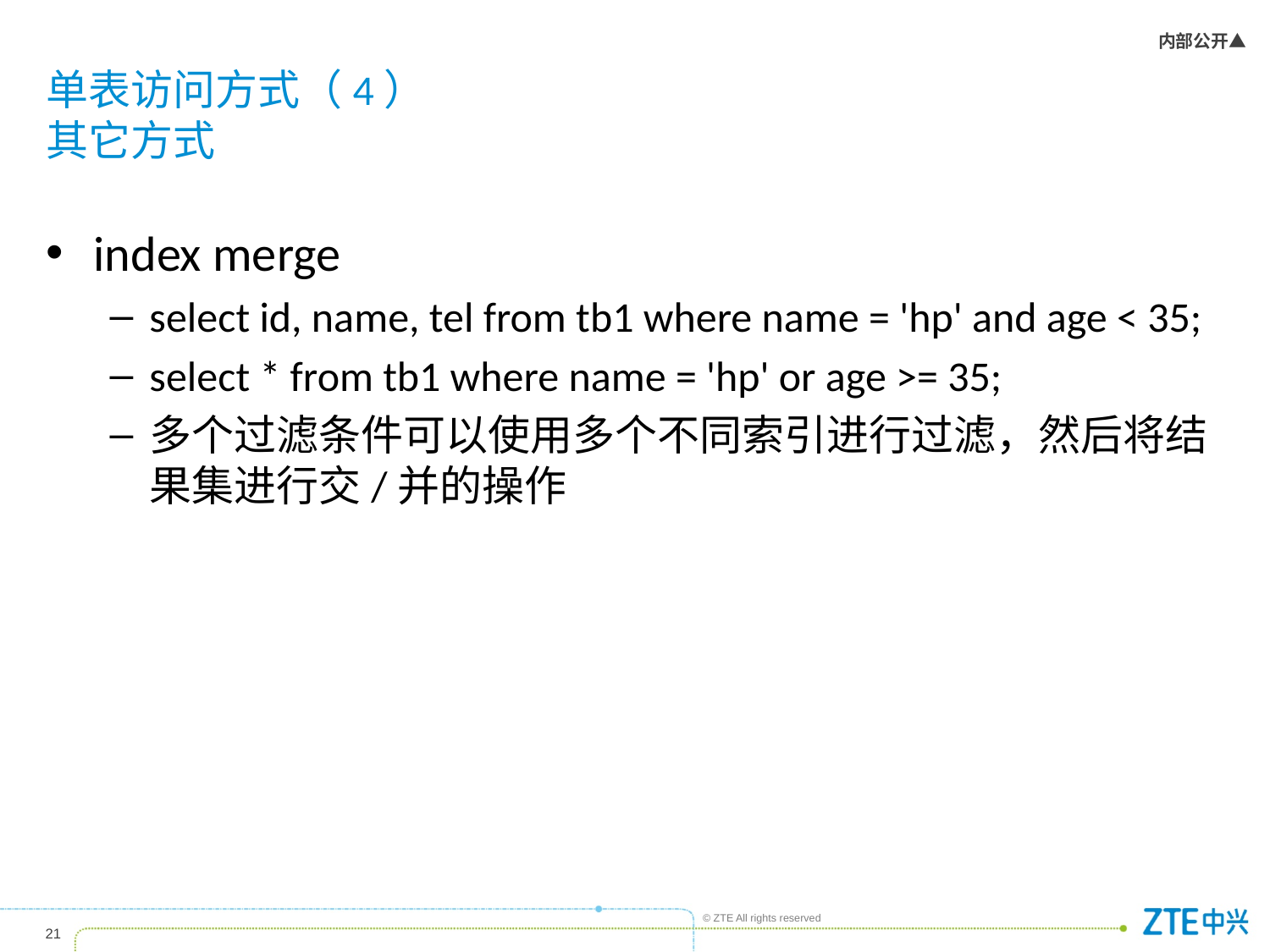

# 单表访问方式（4） 其它方式
index merge
select id, name, tel from tb1 where name = 'hp' and age < 35;
select * from tb1 where name = 'hp' or age >= 35;
多个过滤条件可以使用多个不同索引进行过滤，然后将结果集进行交/并的操作